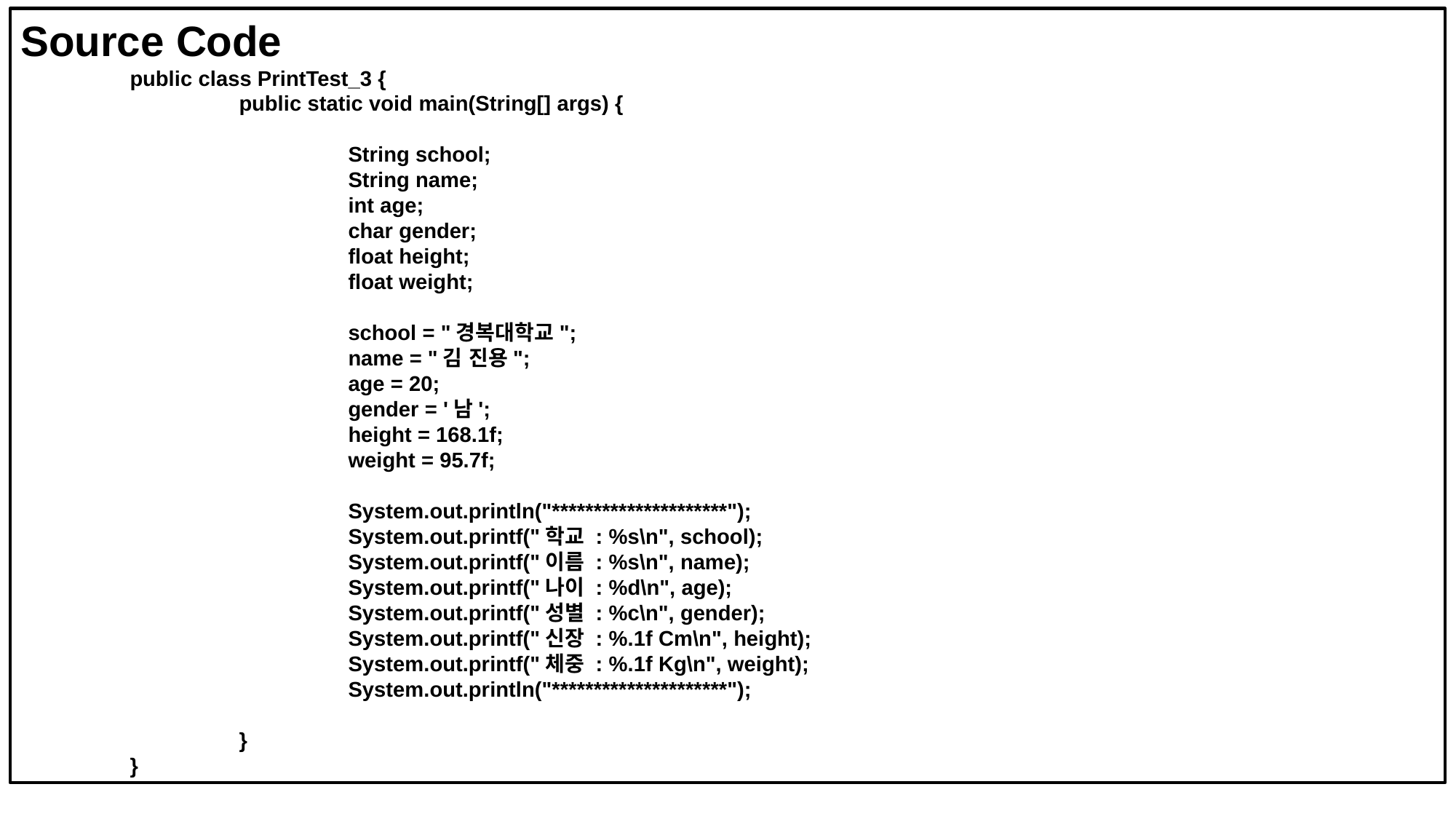

Source Code
	public class PrintTest_3 {
		public static void main(String[] args) {

        			String school;
        			String name;
        			int age;
        			char gender;
        			float height;
        			float weight;

        			school = "경복대학교";
        			name = "김 진용";
        			age = 20;
        			gender = '남';
        			height = 168.1f;
        			weight = 95.7f;

        			System.out.println("*********************");
        			System.out.printf("학교 : %s\n", school);
        			System.out.printf("이름 : %s\n", name);
        			System.out.printf("나이 : %d\n", age);
        			System.out.printf("성별 : %c\n", gender);
        			System.out.printf("신장 : %.1f Cm\n", height);
        			System.out.printf("체중 : %.1f Kg\n", weight);
        			System.out.println("*********************");

    		}
	}